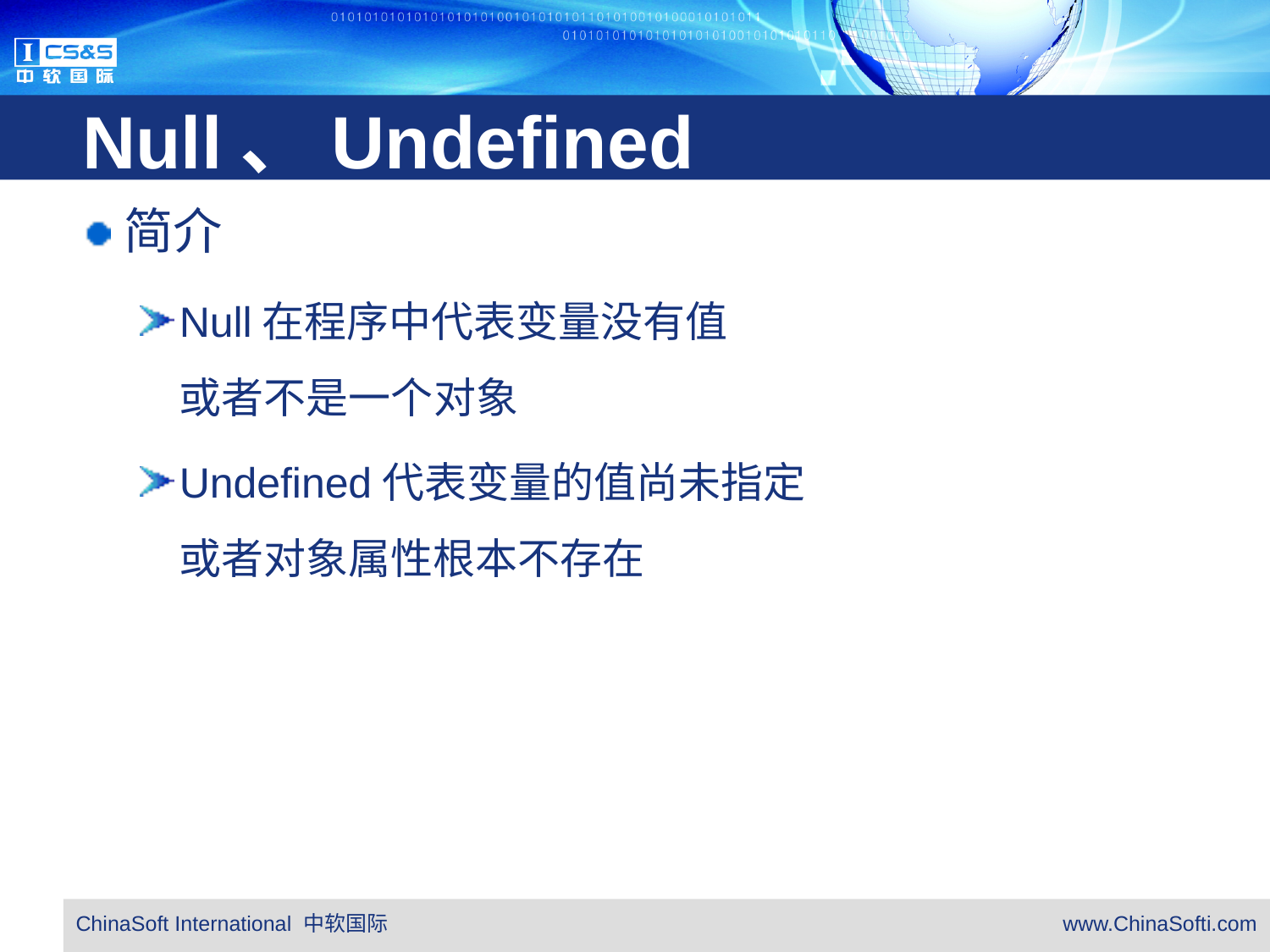

# Null、Undefined
简介
Null在程序中代表变量没有值
或者不是一个对象
Undefined代表变量的值尚未指定
或者对象属性根本不存在